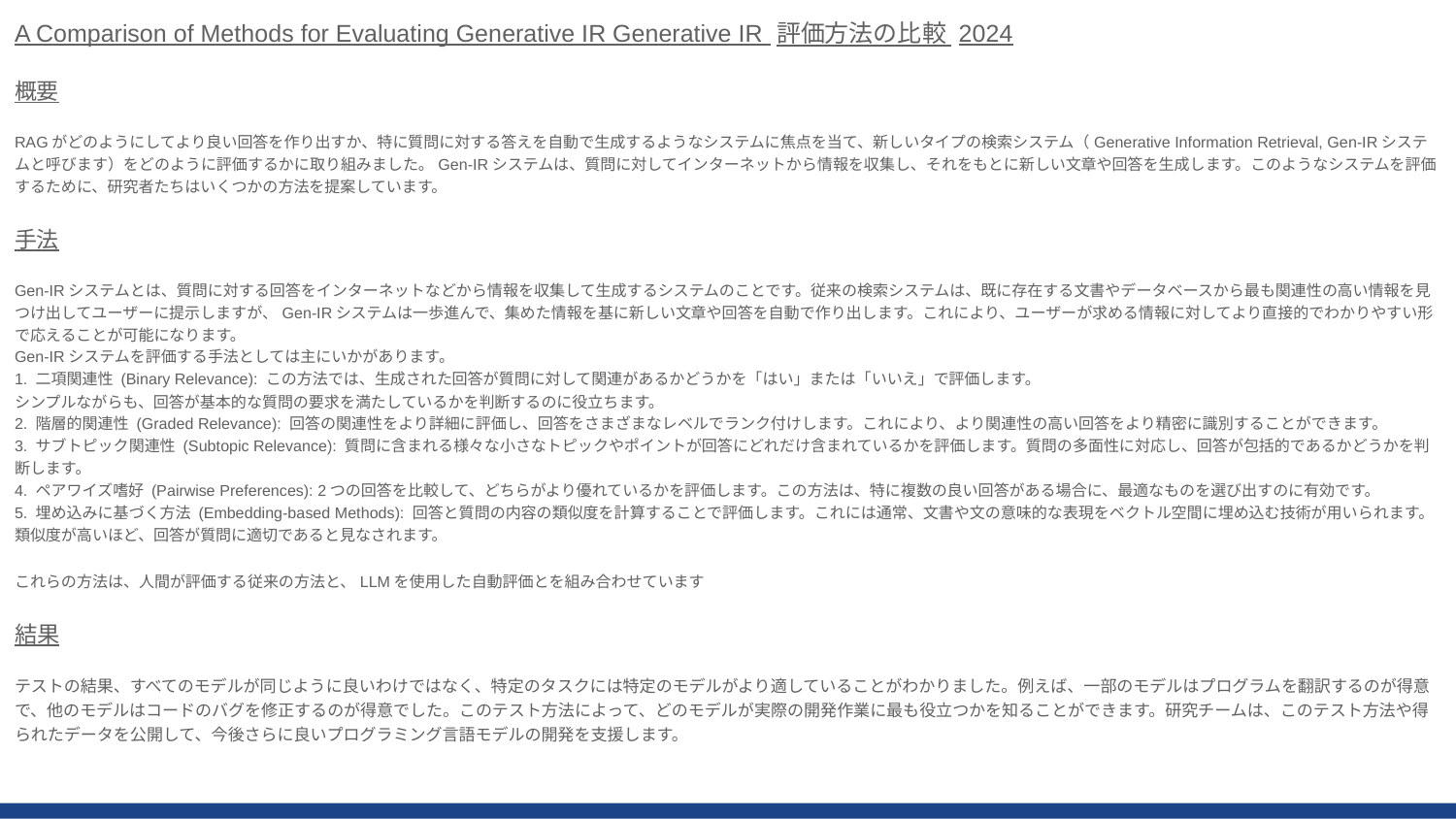

A Comparison of Methods for Evaluating Generative IR Generative IR 評価方法の比較 2024
概要
RAGがどのようにしてより良い回答を作り出すか、特に質問に対する答えを自動で生成するようなシステムに焦点を当て、新しいタイプの検索システム（Generative Information Retrieval, Gen-IRシステムと呼びます）をどのように評価するかに取り組みました。Gen-IRシステムは、質問に対してインターネットから情報を収集し、それをもとに新しい文章や回答を生成します。このようなシステムを評価するために、研究者たちはいくつかの方法を提案しています。
手法
Gen-IRシステムとは、質問に対する回答をインターネットなどから情報を収集して生成するシステムのことです。従来の検索システムは、既に存在する文書やデータベースから最も関連性の高い情報を見つけ出してユーザーに提示しますが、Gen-IRシステムは一歩進んで、集めた情報を基に新しい文章や回答を自動で作り出します。これにより、ユーザーが求める情報に対してより直接的でわかりやすい形で応えることが可能になります。
Gen-IRシステムを評価する手法としては主にいかがあります。
1. 二項関連性 (Binary Relevance): この方法では、生成された回答が質問に対して関連があるかどうかを「はい」または「いいえ」で評価します。
シンプルながらも、回答が基本的な質問の要求を満たしているかを判断するのに役立ちます。
2. 階層的関連性 (Graded Relevance): 回答の関連性をより詳細に評価し、回答をさまざまなレベルでランク付けします。これにより、より関連性の高い回答をより精密に識別することができます。
3. サブトピック関連性 (Subtopic Relevance): 質問に含まれる様々な小さなトピックやポイントが回答にどれだけ含まれているかを評価します。質問の多面性に対応し、回答が包括的であるかどうかを判断します。
4. ペアワイズ嗜好 (Pairwise Preferences): 2つの回答を比較して、どちらがより優れているかを評価します。この方法は、特に複数の良い回答がある場合に、最適なものを選び出すのに有効です。
5. 埋め込みに基づく方法 (Embedding-based Methods): 回答と質問の内容の類似度を計算することで評価します。これには通常、文書や文の意味的な表現をベクトル空間に埋め込む技術が用いられます。類似度が高いほど、回答が質問に適切であると見なされます。
これらの方法は、人間が評価する従来の方法と、LLMを使用した自動評価とを組み合わせています
結果
テストの結果、すべてのモデルが同じように良いわけではなく、特定のタスクには特定のモデルがより適していることがわかりました。例えば、一部のモデルはプログラムを翻訳するのが得意で、他のモデルはコードのバグを修正するのが得意でした。このテスト方法によって、どのモデルが実際の開発作業に最も役立つかを知ることができます。研究チームは、このテスト方法や得られたデータを公開して、今後さらに良いプログラミング言語モデルの開発を支援します。